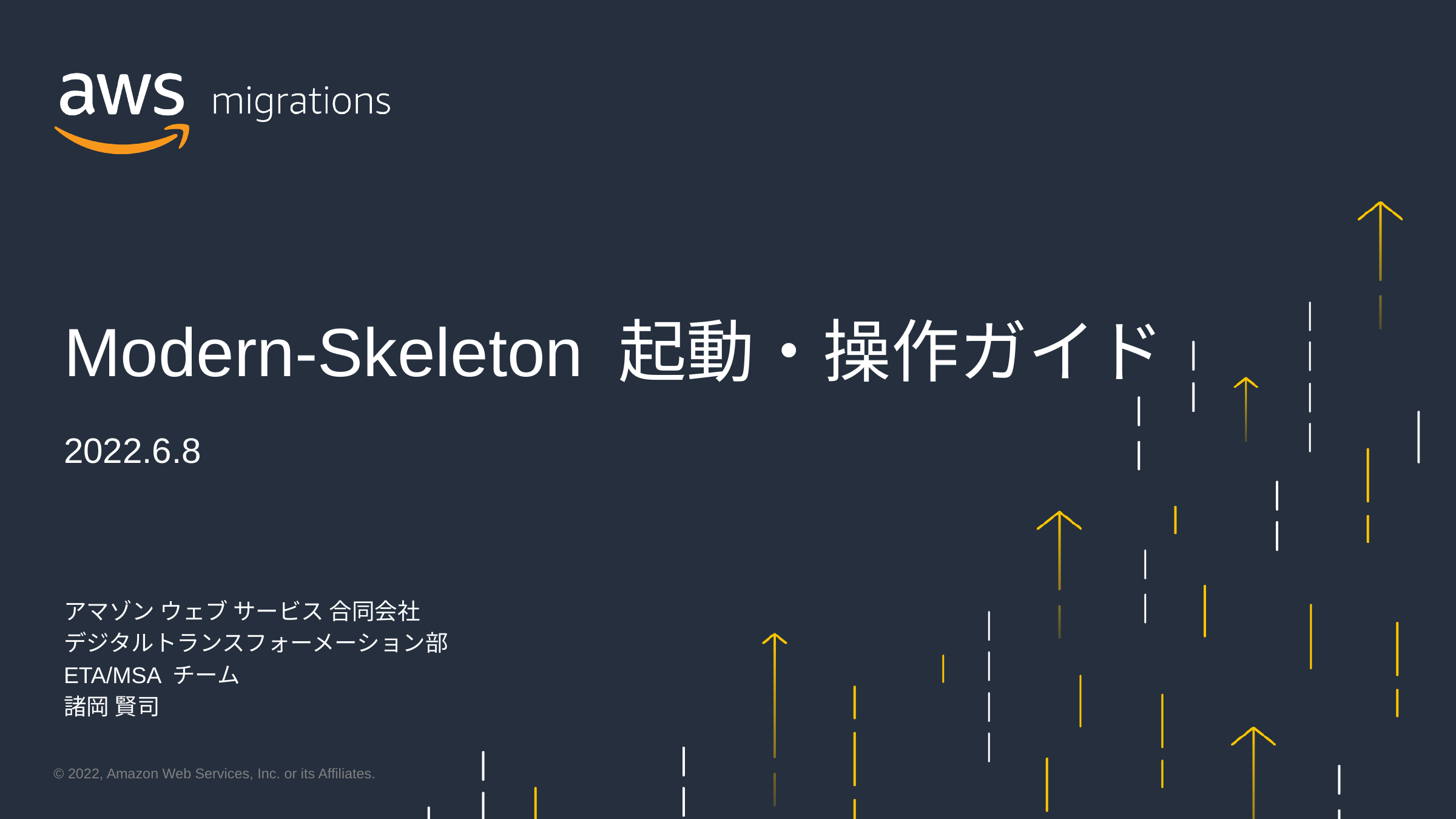

Modern-Skeleton 起動・操作ガイド
2022.6.8
アマゾン ウェブ サービス 合同会社
デジタルトランスフォーメーション部
ETA/MSA チーム
諸岡 賢司